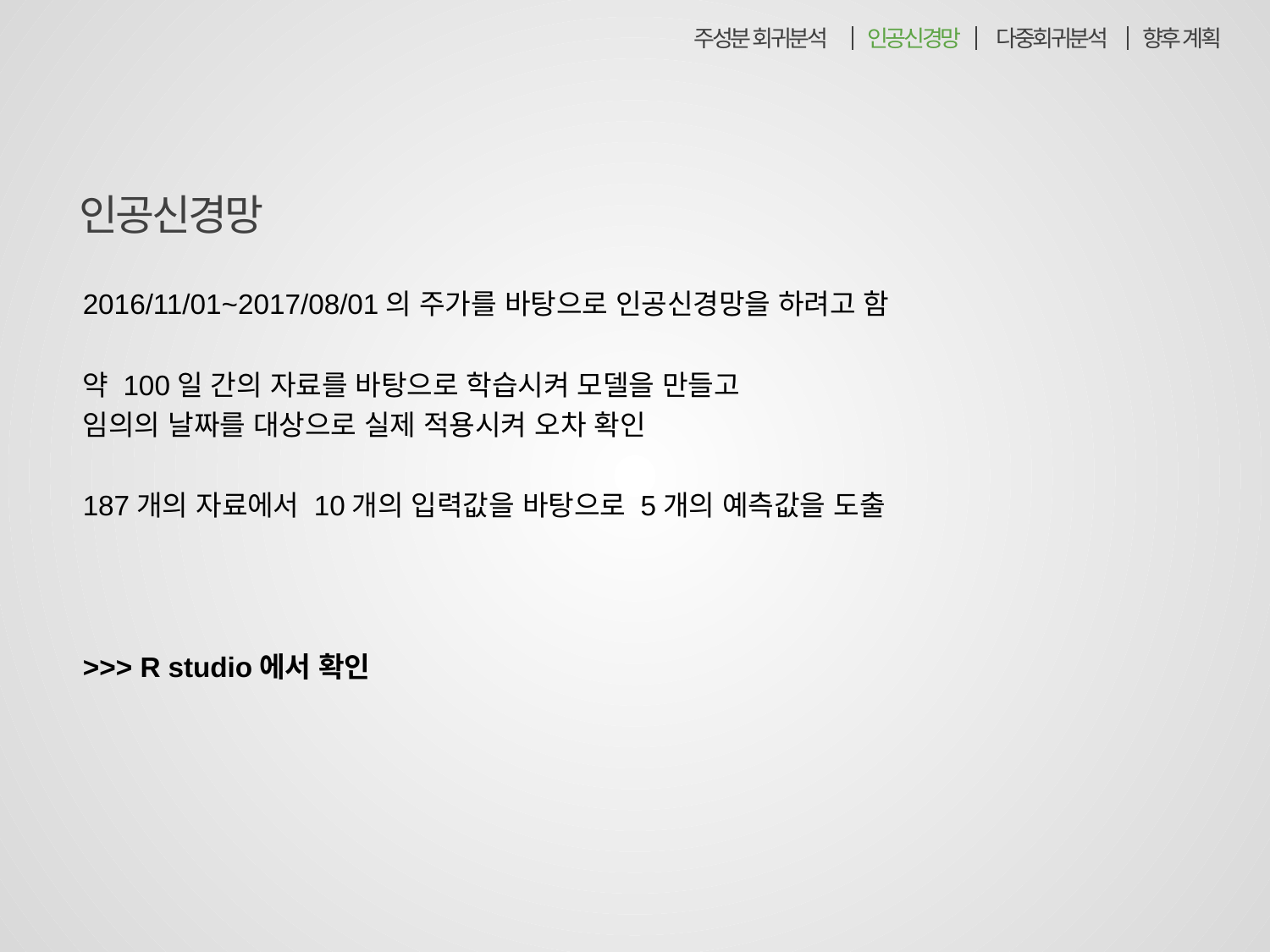

주성분 회귀분석
인공신경망
다중회귀분석
향후 계획
인공신경망
2016/11/01~2017/08/01의 주가를 바탕으로 인공신경망을 하려고 함

약 100일 간의 자료를 바탕으로 학습시켜 모델을 만들고
임의의 날짜를 대상으로 실제 적용시켜 오차 확인

187개의 자료에서 10개의 입력값을 바탕으로 5개의 예측값을 도출

>>> R studio에서 확인